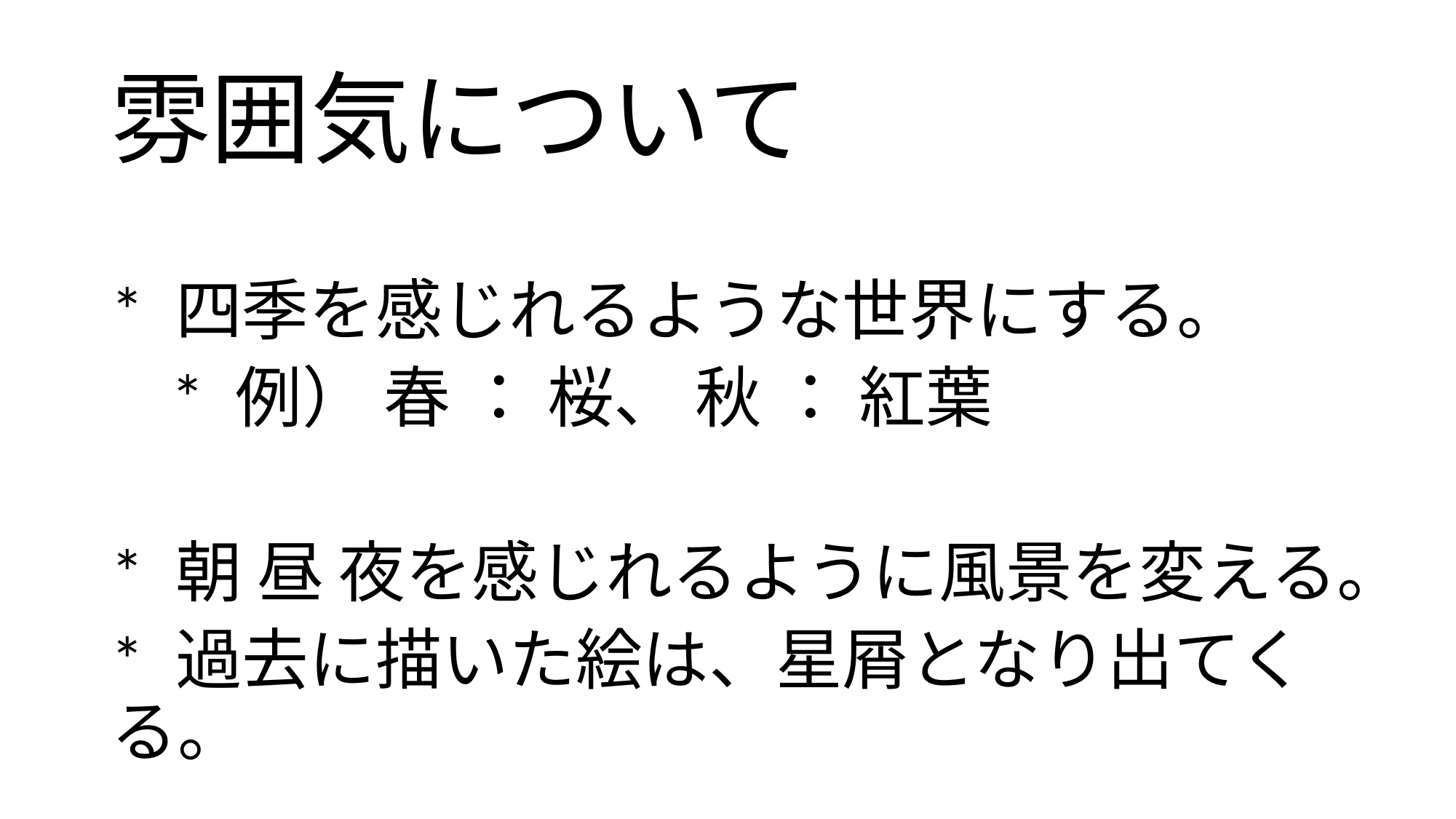

# 雰囲気について
* 四季を感じれるような世界にする。
    * 例） 春 ： 桜、 秋 ： 紅葉

* 朝 昼 夜を感じれるように風景を変える。
* 過去に描いた絵は、星屑となり出てくる。